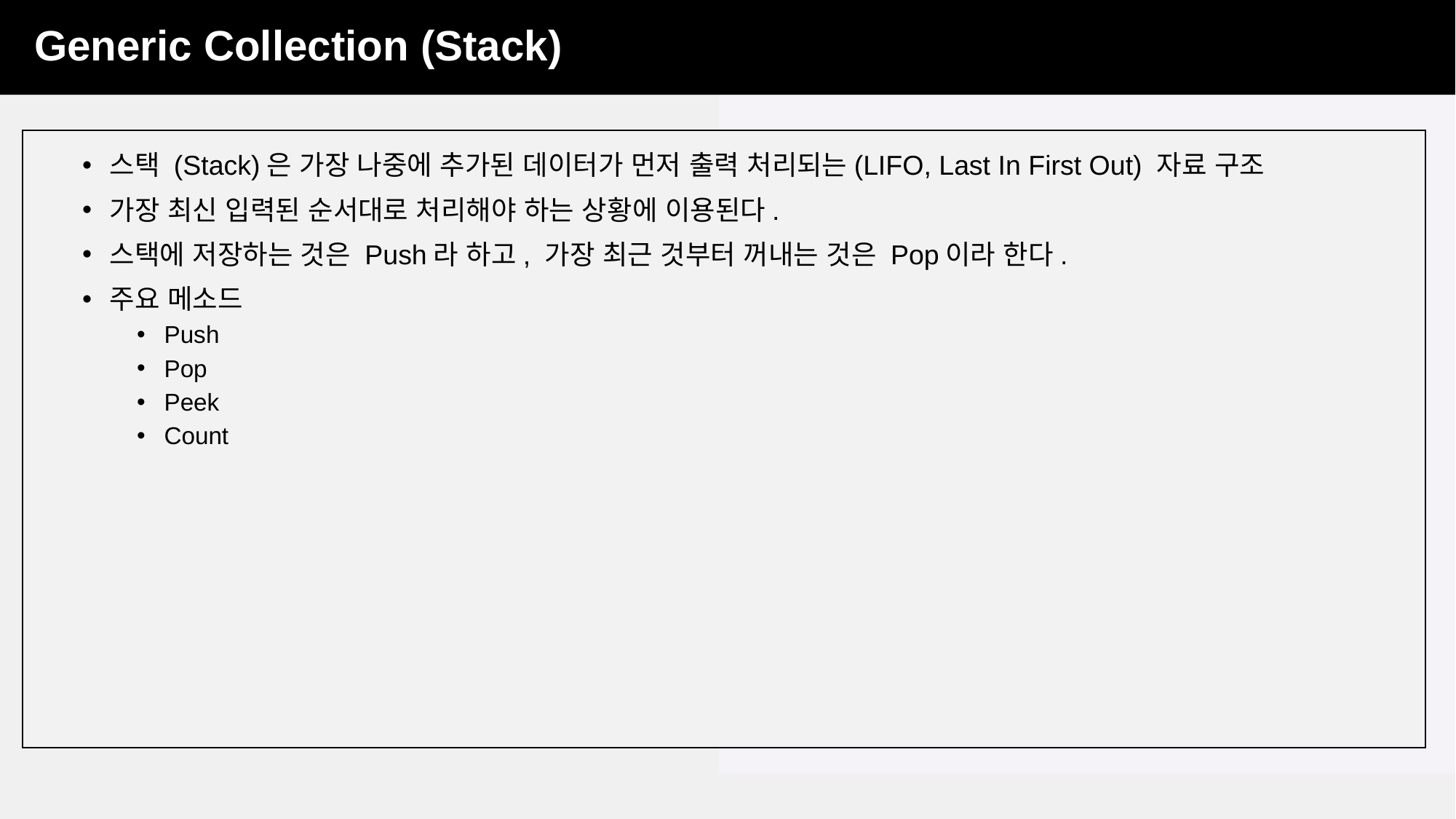

Generic Collection (Stack)
스택 (Stack)은 가장 나중에 추가된 데이터가 먼저 출력 처리되는(LIFO, Last In First Out) 자료 구조
가장 최신 입력된 순서대로 처리해야 하는 상황에 이용된다.
스택에 저장하는 것은 Push라 하고, 가장 최근 것부터 꺼내는 것은 Pop이라 한다.
주요 메소드
Push
Pop
Peek
Count